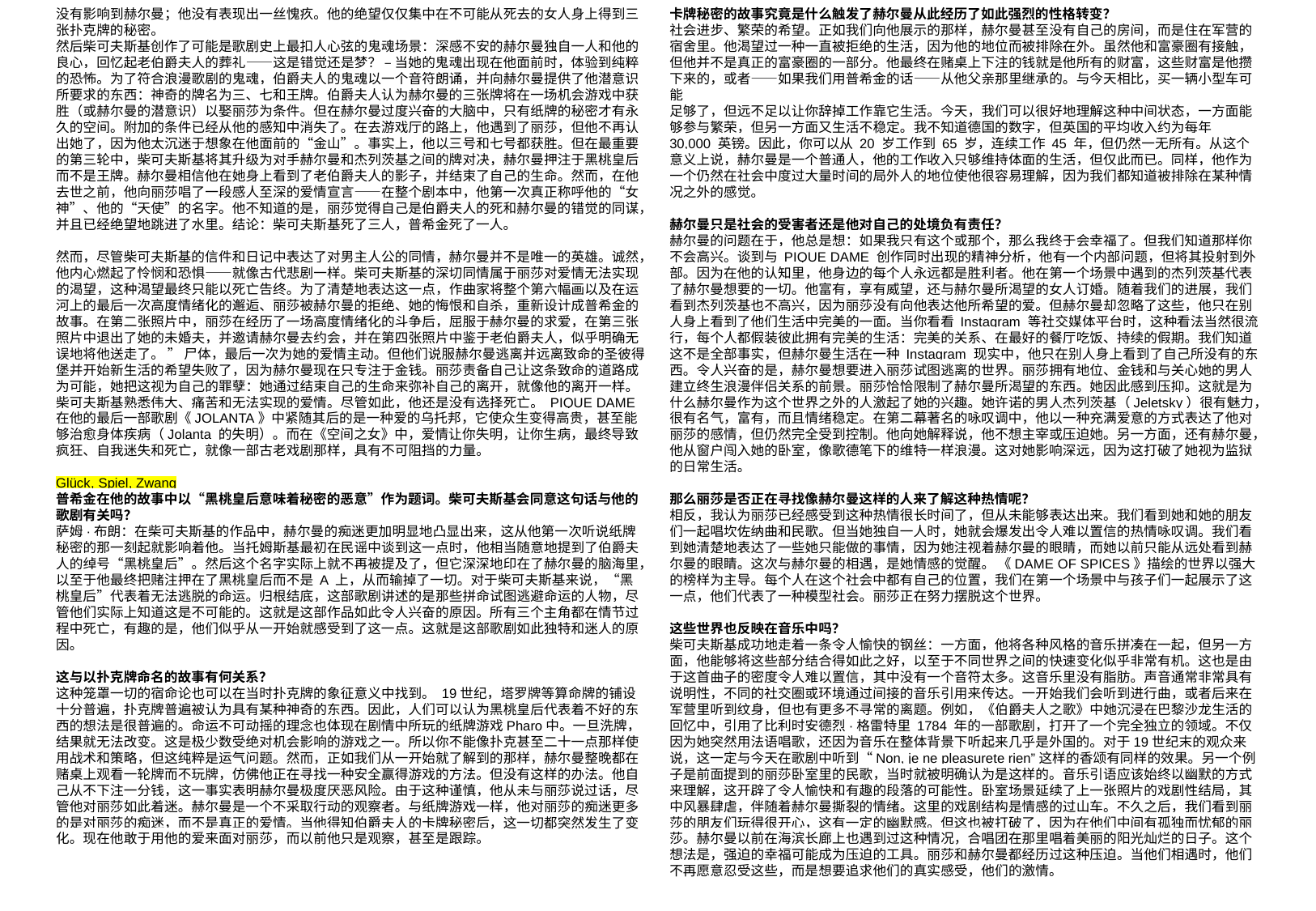

没有影响到赫尔曼；他没有表现出一丝愧疚。他的绝望仅仅集中在不可能从死去的女人身上得到三张扑克牌的秘密。
然后柴可夫斯基创作了可能是歌剧史上最扣人心弦的鬼魂场景：深感不安的赫尔曼独自一人和他的良心，回忆起老伯爵夫人的葬礼——这是错觉还是梦？ – 当她的鬼魂出现在他面前时，体验到纯粹的恐怖。为了符合浪漫歌剧的鬼魂，伯爵夫人的鬼魂以一个音符朗诵，并向赫尔曼提供了他潜意识所要求的东西：神奇的牌名为三、七和王牌。伯爵夫人认为赫尔曼的三张牌将在一场机会游戏中获胜（或赫尔曼的潜意识）以娶丽莎为条件。但在赫尔曼过度兴奋的大脑中，只有纸牌的秘密才有永久的空间。附加的条件已经从他的感知中消失了。在去游戏厅的路上，他遇到了丽莎，但他不再认出她了，因为他太沉迷于想象在他面前的“金山”。事实上，他以三号和七号都获胜。但在最重要的第三轮中，柴可夫斯基将其升级为对手赫尔曼和杰列茨基之间的牌对决，赫尔曼押注于黑桃皇后而不是王牌。赫尔曼相信他在她身上看到了老伯爵夫人的影子，并结束了自己的生命。然而，在他去世之前，他向丽莎唱了一段感人至深的爱情宣言——在整个剧本中，他第一次真正称呼他的“女神”、他的“天使”的名字。他不知道的是，丽莎觉得自己是伯爵夫人的死和赫尔曼的错觉的同谋，并且已经绝望地跳进了水里。结论：柴可夫斯基死了三人，普希金死了一人。

然而，尽管柴可夫斯基的信件和日记中表达了对男主人公的同情，赫尔曼并不是唯一的英雄。诚然，他内心燃起了怜悯和恐惧——就像古代悲剧一样。柴可夫斯基的深切同情属于丽莎对爱情无法实现的渴望，这种渴望最终只能以死亡告终。为了清楚地表达这一点，作曲家将整个第六幅画以及在运河上的最后一次高度情绪化的邂逅、丽莎被赫尔曼的拒绝、她的悔恨和自杀，重新设计成普希金的故事。在第二张照片中，丽莎在经历了一场高度情绪化的斗争后，屈服于赫尔曼的求爱，在第三张照片中退出了她的未婚夫，并邀请赫尔曼去约会，并在第四张照片中鉴于老伯爵夫人，似乎明确无误地将他送走了。 ” 尸体，最后一次为她的爱情主动。但他们说服赫尔曼逃离并远离致命的圣彼得堡并开始新生活的希望失败了，因为赫尔曼现在只专注于金钱。丽莎责备自己让这条致命的道路成为可能，她把这视为自己的罪孽：她通过结束自己的生命来弥补自己的离开，就像他的离开一样。
柴可夫斯基熟悉伟大、痛苦和无法实现的爱情。尽管如此，他还是没有选择死亡。 PIQUE DAME 在他的最后一部歌剧《JOLANTA》中紧随其后的是一种爱的乌托邦，它使众生变得高贵，甚至能够治愈身体疾病（Jolanta 的失明）。而在《空间之女》中，爱情让你失明，让你生病，最终导致疯狂、自我迷失和死亡，就像一部古老戏剧那样，具有不可阻挡的力量。

Glück, Spiel, Zwang
普希金在他的故事中以“黑桃皇后意味着秘密的恶意”作为题词。柴可夫斯基会同意这句话与他的歌剧有关吗？
萨姆·布朗：在柴可夫斯基的作品中，赫尔曼的痴迷更加明显地凸显出来，这从他第一次听说纸牌秘密的那一刻起就影响着他。当托姆斯基最初在民谣中谈到这一点时，他相当随意地提到了伯爵夫人的绰号“黑桃皇后”。然后这个名字实际上就不再被提及了，但它深深地印在了赫尔曼的脑海里，以至于他最终把赌注押在了黑桃皇后而不是 A 上，从而输掉了一切。对于柴可夫斯基来说，“黑桃皇后”代表着无法逃脱的命运。归根结底，这部歌剧讲述的是那些拼命试图逃避命运的人物，尽管他们实际上知道这是不可能的。这就是这部作品如此令人兴奋的原因。所有三个主角都在情节过程中死亡，有趣的是，他们似乎从一开始就感受到了这一点。这就是这部歌剧如此独特和迷人的原因。

这与以扑克牌命名的故事有何关系？
这种笼罩一切的宿命论也可以在当时扑克牌的象征意义中找到。 19世纪，塔罗牌等算命牌的铺设十分普遍，扑克牌普遍被认为具有某种神奇的东西。因此，人们可以认为黑桃皇后代表着不好的东西的想法是很普遍的。命运不可动摇的理念也体现在剧情中所玩的纸牌游戏Pharo中。一旦洗牌，结果就无法改变。这是极少数受绝对机会影响的游戏之一。所以你不能像扑克甚至二十一点那样使用战术和策略，但这纯粹是运气问题。然而，正如我们从一开始就了解到的那样，赫尔曼整晚都在赌桌上观看一轮牌而不玩牌，仿佛他正在寻找一种安全赢得游戏的方法。但没有这样的办法。他自己从不下注一分钱，这一事实表明赫尔曼极度厌恶风险。由于这种谨慎，他从未与丽莎说过话，尽管他对丽莎如此着迷。赫尔曼是一个不采取行动的观察者。与纸牌游戏一样，他对丽莎的痴迷更多的是对丽莎的痴迷，而不是真正的爱情。当他得知伯爵夫人的卡牌秘密后，这一切都突然发生了变化。现在他敢于用他的爱来面对丽莎，而以前他只是观察，甚至是跟踪。

卡牌秘密的故事究竟是什么触发了赫尔曼从此经历了如此强烈的性格转变？
社会进步、繁荣的希望。正如我们向他展示的那样，赫尔曼甚至没有自己的房间，而是住在军营的宿舍里。他渴望过一种一直被拒绝的生活，因为他的地位而被排除在外。虽然他和富豪圈有接触，但他并不是真正的富豪圈的一部分。他最终在赌桌上下注的钱就是他所有的财富，这些财富是他攒下来的，或者——如果我们用普希金的话——从他父亲那里继承的。与今天相比，买一辆小型车可能
足够了，但远不足以让你辞掉工作靠它生活。今天，我们可以很好地理解这种中间状态，一方面能够参与繁荣，但另一方面又生活不稳定。我不知道德国的数字，但英国的平均收入约为每年 30,000 英镑。因此，你可以从 20 岁工作到 65 岁，连续工作 45 年，但仍然一无所有。从这个意义上说，赫尔曼是一个普通人，他的工作收入只够维持体面的生活，但仅此而已。同样，他作为一个仍然在社会中度过大量时间的局外人的地位使他很容易理解，因为我们都知道被排除在某种情况之外的感觉。

赫尔曼只是社会的受害者还是他对自己的处境负有责任？
赫尔曼的问题在于，他总是想：如果我只有这个或那个，那么我终于会幸福了。但我们知道那样你不会高兴。谈到与 PIQUE DAME 创作同时出现的精神分析，他有一个内部问题，但将其投射到外部。因为在他的认知里，他身边的每个人永远都是胜利者。他在第一个场景中遇到的杰列茨基代表了赫尔曼想要的一切。他富有，享有威望，还与赫尔曼所渴望的女人订婚。随着我们的进展，我们看到杰列茨基也不高兴，因为丽莎没有向他表达他所希望的爱。但赫尔曼却忽略了这些，他只在别人身上看到了他们生活中完美的一面。当你看看 Instagram 等社交媒体平台时，这种看法当然很流行，每个人都假装彼此拥有完美的生活：完美的关系、在最好的餐厅吃饭、持续的假期。我们知道这不是全部事实，但赫尔曼生活在一种 Instagram 现实中，他只在别人身上看到了自己所没有的东西。令人兴奋的是，赫尔曼想要进入丽莎试图逃离的世界。丽莎拥有地位、金钱和与关心她的男人建立终生浪漫伴侣关系的前景。丽莎恰恰限制了赫尔曼所渴望的东西。她因此感到压抑。这就是为什么赫尔曼作为这个世界之外的人激起了她的兴趣。她许诺的男人杰列茨基（Jeletsky）很有魅力，很有名气，富有，而且情绪稳定。在第二幕著名的咏叹调中，他以一种充满爱意的方式表达了他对丽莎的感情，但仍然完全受到控制。他向她解释说，他不想主宰或压迫她。另一方面，还有赫尔曼，他从窗户闯入她的卧室，像歌德笔下的维特一样浪漫。这对她影响深远，因为这打破了她视为监狱的日常生活。

那么丽莎是否正在寻找像赫尔曼这样的人来了解这种热情呢？
相反，我认为丽莎已经感受到这种热情很长时间了，但从未能够表达出来。我们看到她和她的朋友们一起唱坎佐纳曲和民歌。但当她独自一人时，她就会爆发出令人难以置信的热情咏叹调。我们看到她清楚地表达了一些她只能做的事情，因为她注视着赫尔曼的眼睛，而她以前只能从远处看到赫尔曼的眼睛。这次与赫尔曼的相遇，是她情感的觉醒。 《DAME OF SPICES》描绘的世界以强大的榜样为主导。每个人在这个社会中都有自己的位置，我们在第一个场景中与孩子们一起展示了这一点，他们代表了一种模型社会。丽莎正在努力摆脱这个世界。

这些世界也反映在音乐中吗？
柴可夫斯基成功地走着一条令人愉快的钢丝：一方面，他将各种风格的音乐拼凑在一起，但另一方面，他能够将这些部分结合得如此之好，以至于不同世界之间的快速变化似乎非常有机。这也是由于这首曲子的密度令人难以置信，其中没有一个音符太多。这音乐里没有脂肪。声音通常非常具有说明性，不同的社交圈或环境通过间接的音乐引用来传达。一开始我们会听到进行曲，或者后来在军营里听到纹身，但也有更多不寻常的离题。例如，《伯爵夫人之歌》中她沉浸在巴黎沙龙生活的回忆中，引用了比利时安德烈·格雷特里 1784 年的一部歌剧，打开了一个完全独立的领域。不仅因为她突然用法语唱歌，还因为音乐在整体背景下听起来几乎是外国的。对于19世纪末的观众来说，这一定与今天在歌剧中听到“Non, je ne pleasurete rien”这样的香颂有同样的效果。另一个例子是前面提到的丽莎卧室里的民歌，当时就被明确认为是这样的。音乐引语应该始终以幽默的方式来理解，这开辟了令人愉快和有趣的段落的可能性。卧室场景延续了上一张照片的戏剧性结局，其中风暴肆虐，伴随着赫尔曼撕裂的情绪。这里的戏剧结构是情感的过山车。不久之后，我们看到丽莎的朋友们玩得很开心，这有一定的幽默感。但这也被打破了，因为在他们中间有孤独而忧郁的丽莎。赫尔曼以前在海滨长廊上也遇到过这种情况，合唱团在那里唱着美丽的阳光灿烂的日子。这个想法是，强迫的幸福可能成为压迫的工具。丽莎和赫尔曼都经历过这种压迫。当他们相遇时，他们不再愿意忍受这些，而是​​想要追求他们的真实感受，他们的激情。